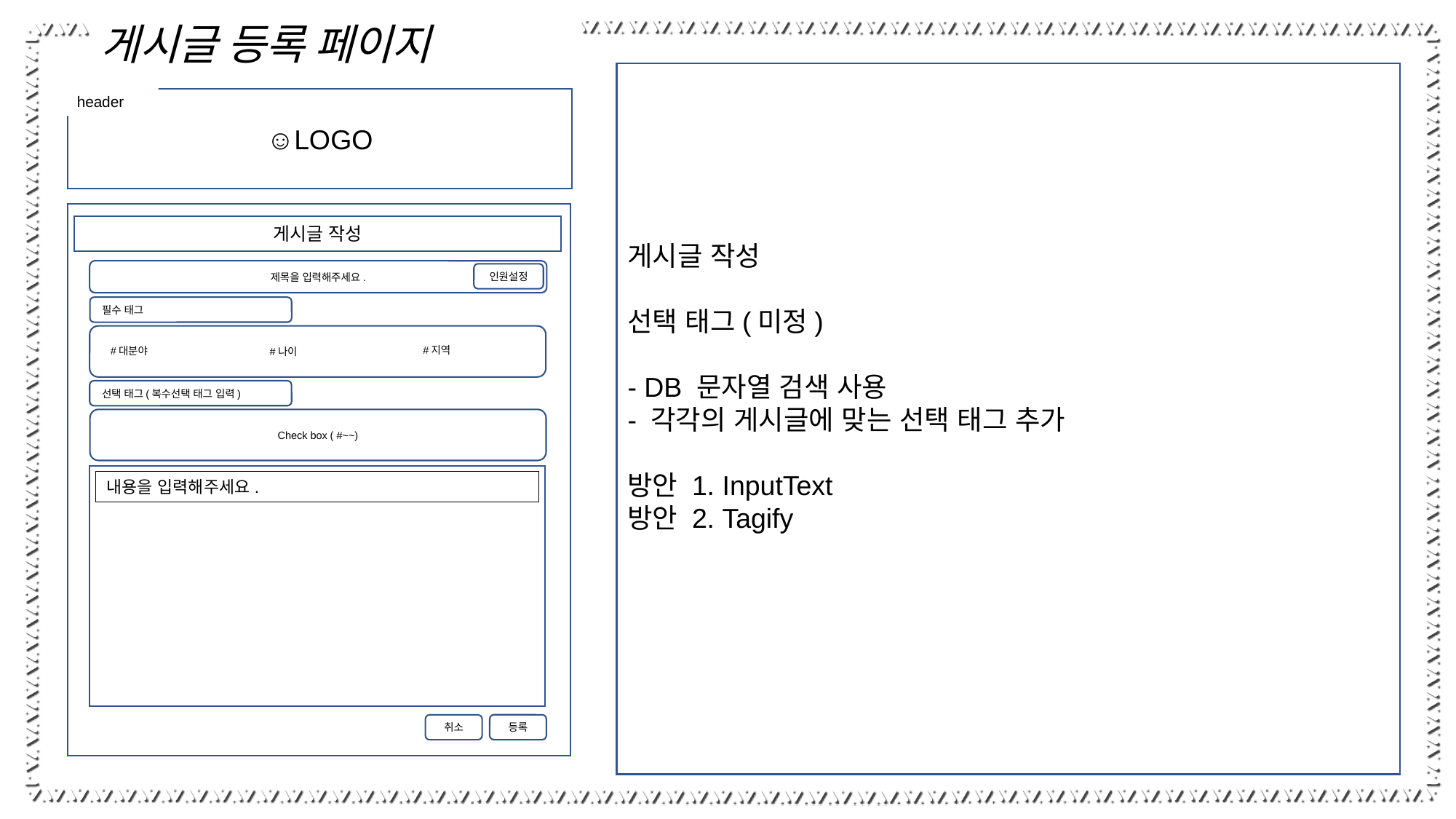

게시글 등록 페이지

게시글 작성

선택 태그(미정)

- DB 문자열 검색 사용
- 각각의 게시글에 맞는 선택 태그 추가

방안 1. InputText
방안 2. Tagify

header
...
☺LOGO

게시글 작성
제목을 입력해주세요.
인원설정

필수 태그

#지역
#대분야
#나이
선택 태그(복수선택 태그 입력)
Check box ( #~~)

내용을 입력해주세요.
등록
취소